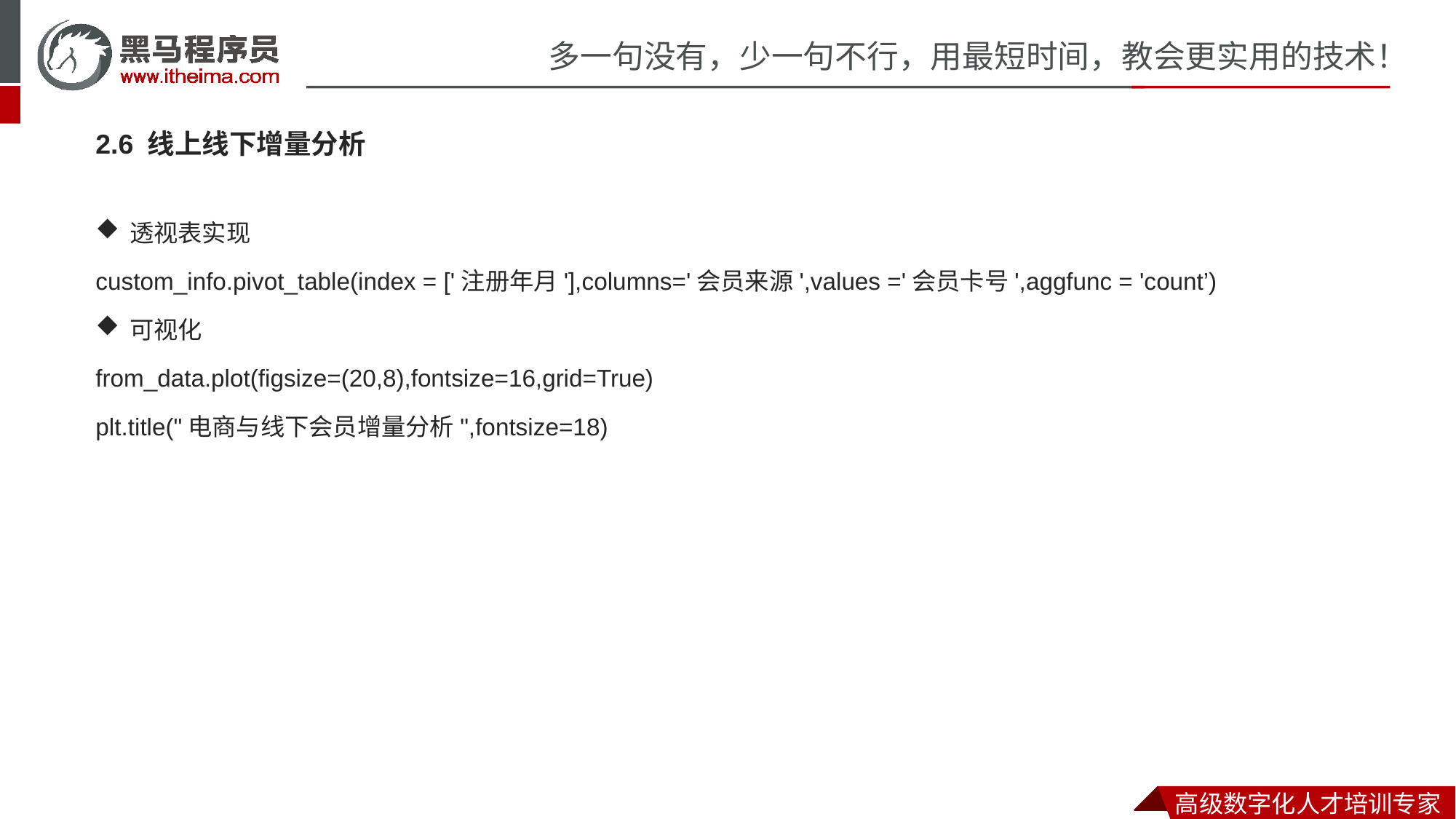

2.6 线上线下增量分析
透视表实现
custom_info.pivot_table(index = ['注册年月'],columns='会员来源',values ='会员卡号',aggfunc = 'count’)
可视化
from_data.plot(figsize=(20,8),fontsize=16,grid=True)
plt.title("电商与线下会员增量分析",fontsize=18)